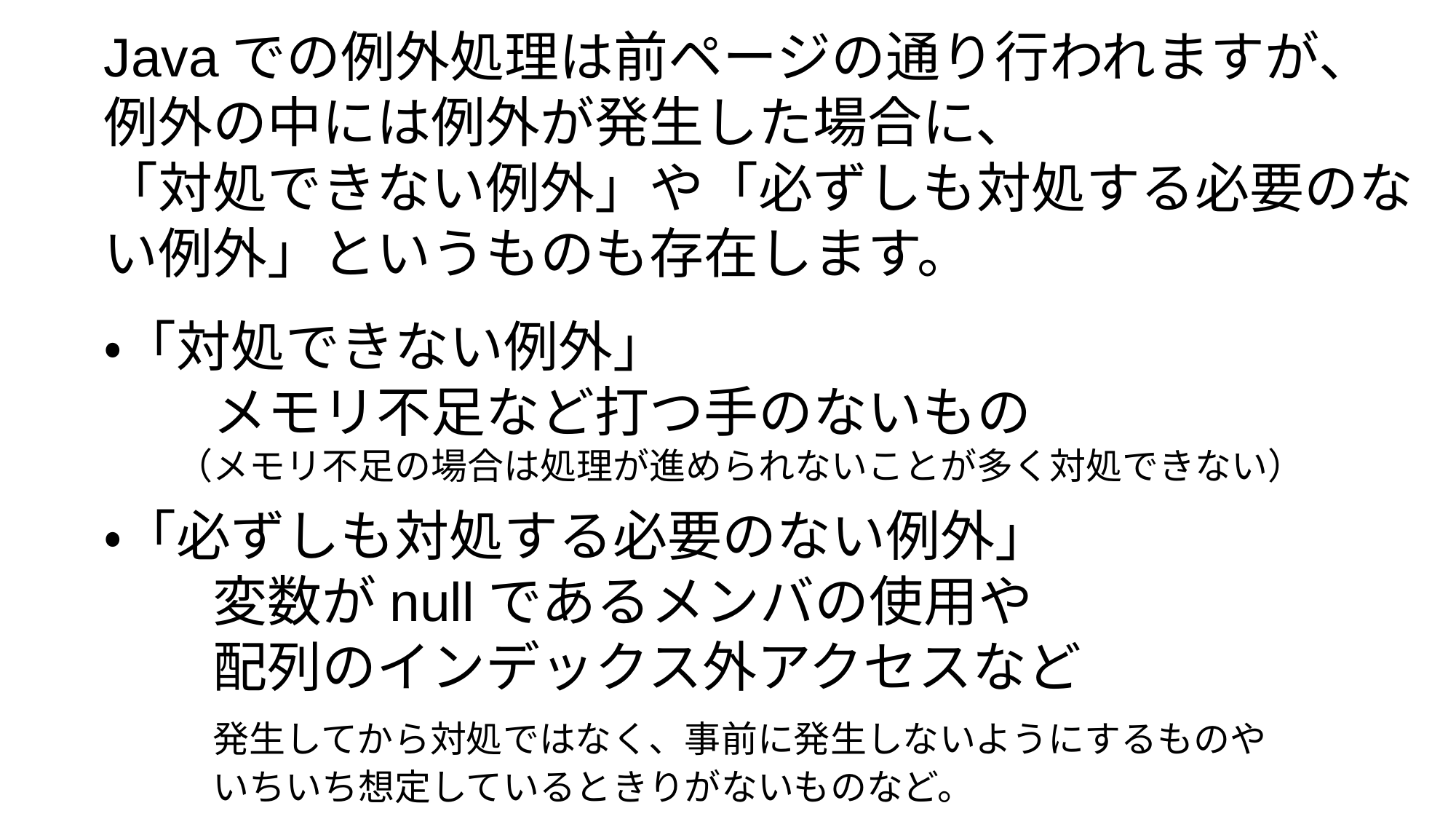

Javaでの例外処理は前ページの通り行われますが、
例外の中には例外が発生した場合に、
「対処できない例外」や「必ずしも対処する必要のない例外」というものも存在します。
・「対処できない例外」
　　メモリ不足など打つ手のないもの
　　（メモリ不足の場合は処理が進められないことが多く対処できない）
・「必ずしも対処する必要のない例外」
　　変数がnullであるメンバの使用や
　　配列のインデックス外アクセスなど
　　発生してから対処ではなく、事前に発生しないようにするものや
　　　いちいち想定しているときりがないものなど。